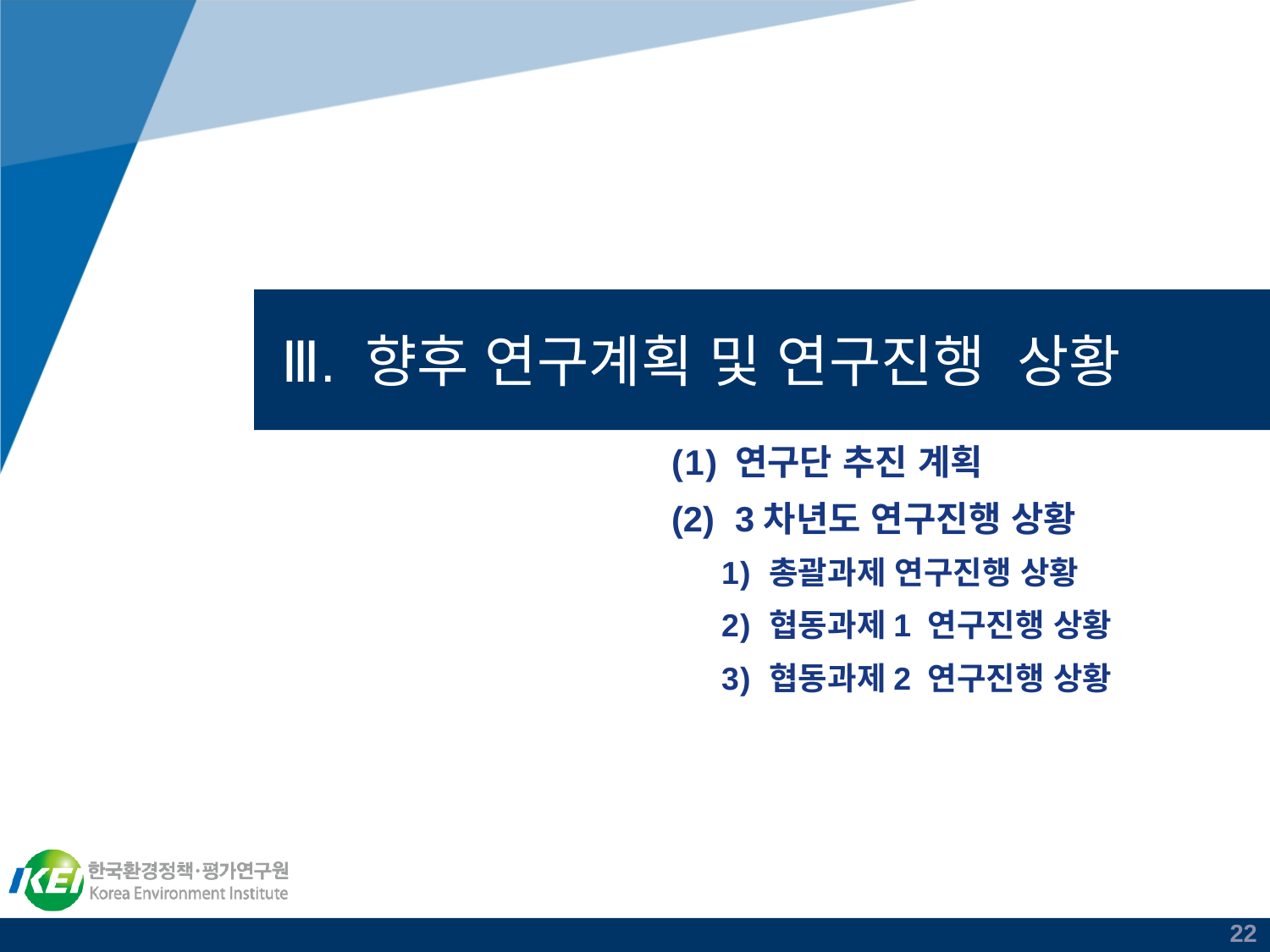

# Ⅲ. 향후 연구계획 및 연구진행  상황
연구단 추진 계획
3차년도 연구진행 상황
총괄과제 연구진행 상황
협동과제1 연구진행 상황
협동과제2 연구진행 상황
22